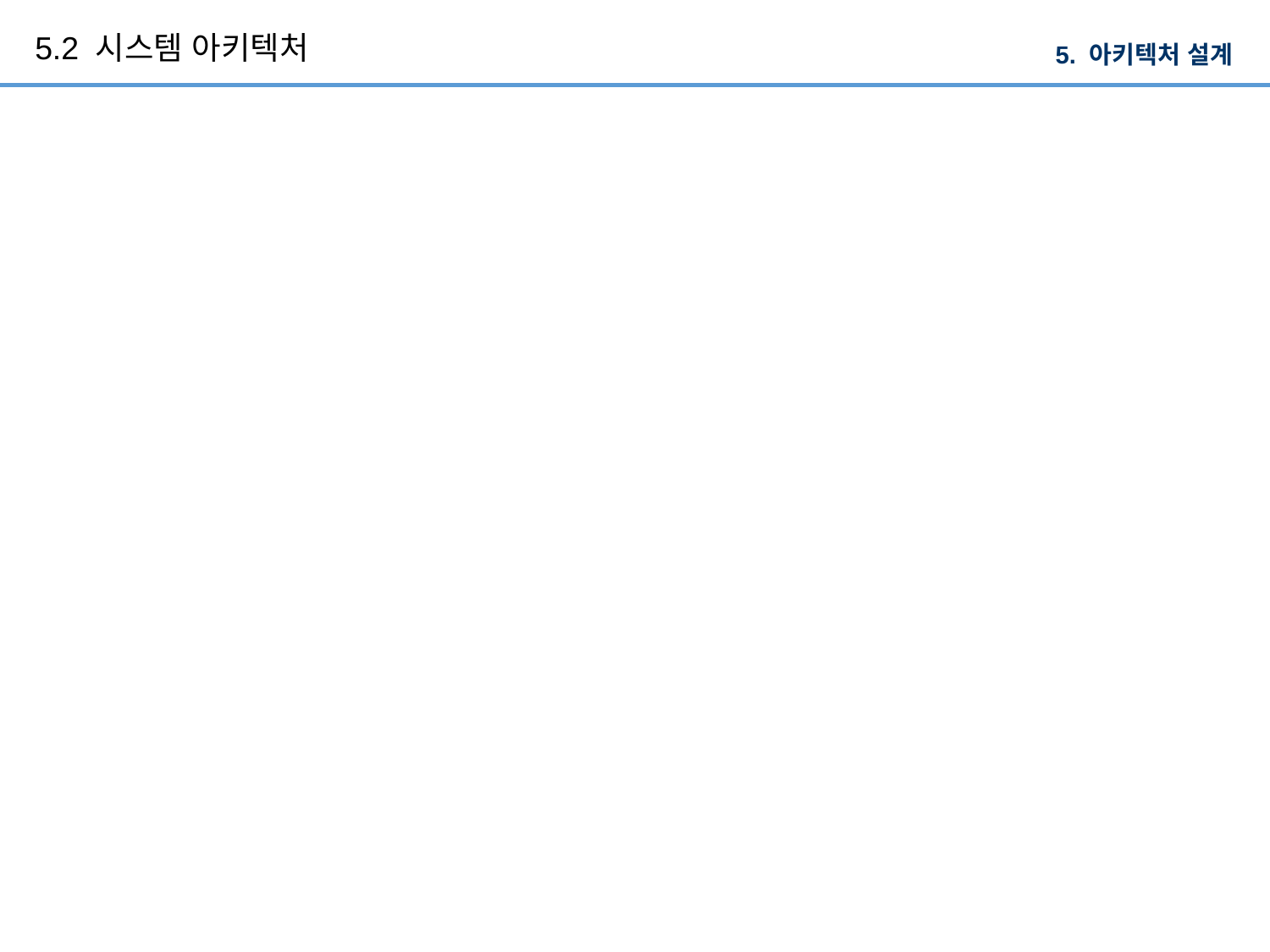

# 5.2 시스템 아키텍처
5. 아키텍처 설계